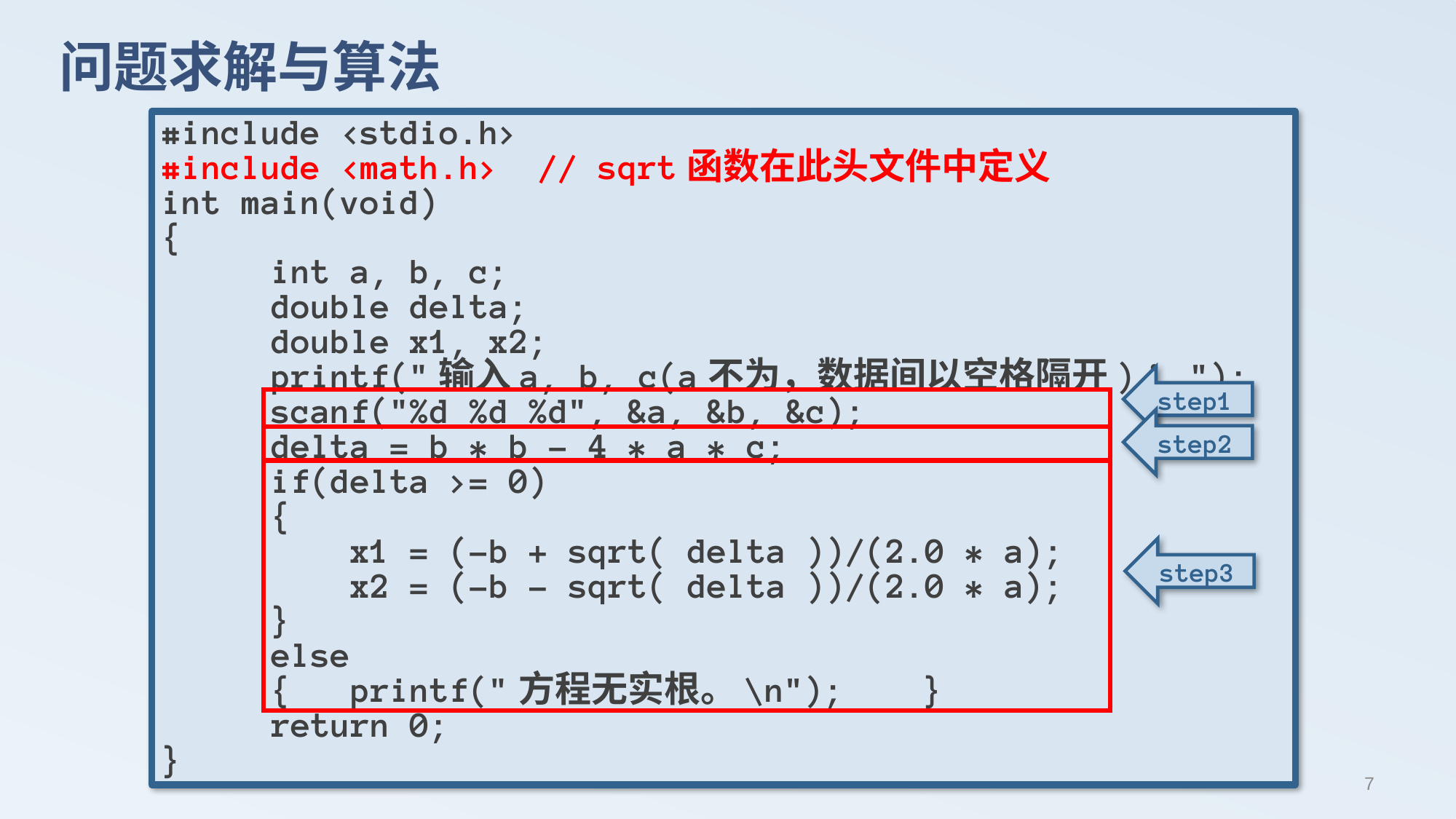

# 问题求解与算法
#include <stdio.h>
#include <math.h>  // sqrt函数在此头文件中定义
int main(void)
{
	int a, b, c;
	double delta;
	double x1, x2;
	printf("输入a, b, c(a不为，数据间以空格隔开)：");
	scanf("%d %d %d", &a, &b, &c);
	delta = b * b - 4 * a * c;
	if(delta >= 0)
 	{
	    x1 = (-b + sqrt( delta ))/(2.0 * a);
	    x2 = (-b - sqrt( delta ))/(2.0 * a);
 	}
 	else
 	{   printf("方程无实根。\n");    }
	return 0;
}
step1
step2

step3